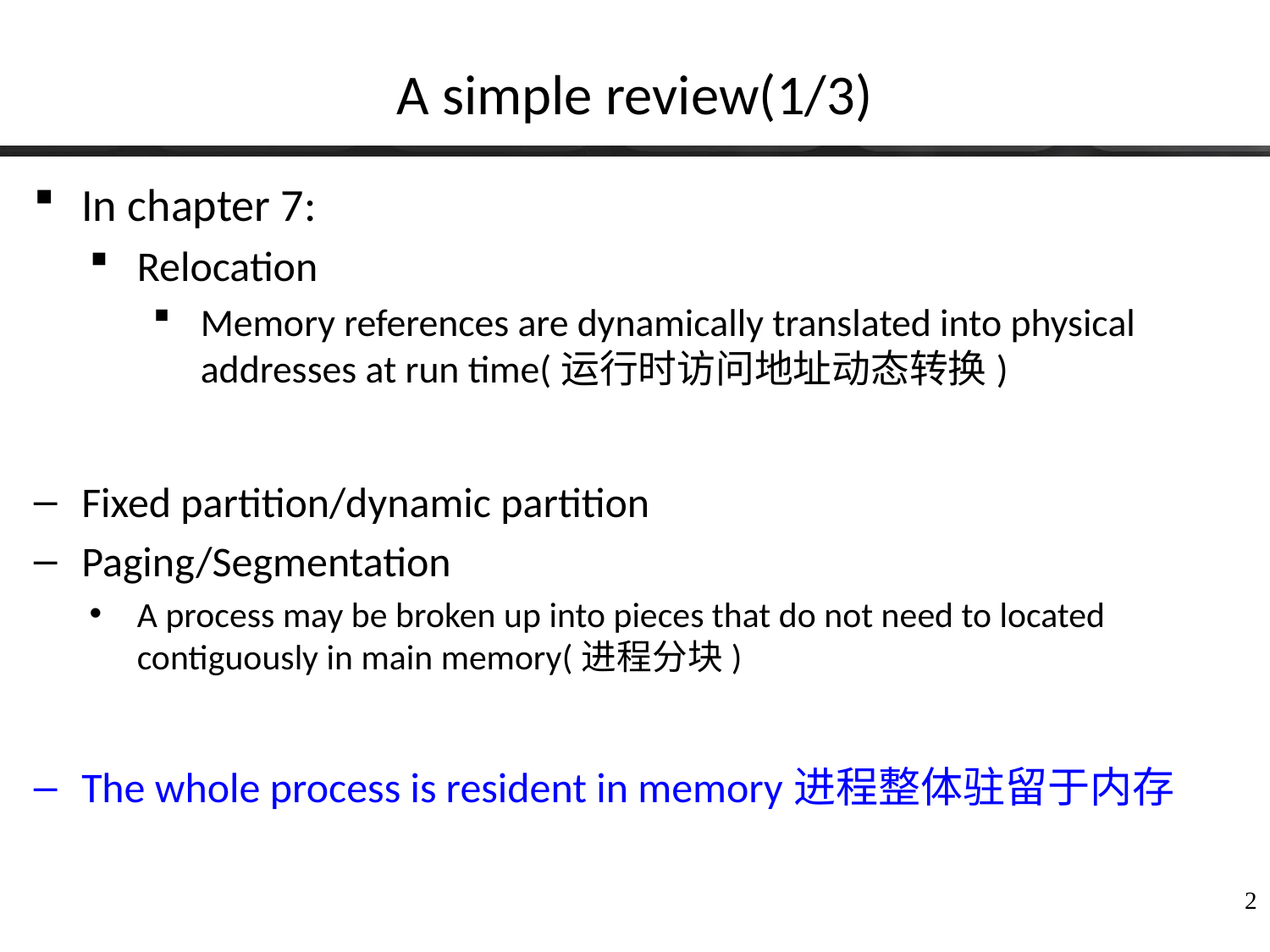

# A simple review(1/3)
In chapter 7:
Relocation
Memory references are dynamically translated into physical addresses at run time(运行时访问地址动态转换)

Fixed partition/dynamic partition
Paging/Segmentation
A process may be broken up into pieces that do not need to located contiguously in main memory(进程分块)

The whole process is resident in memory进程整体驻留于内存

2